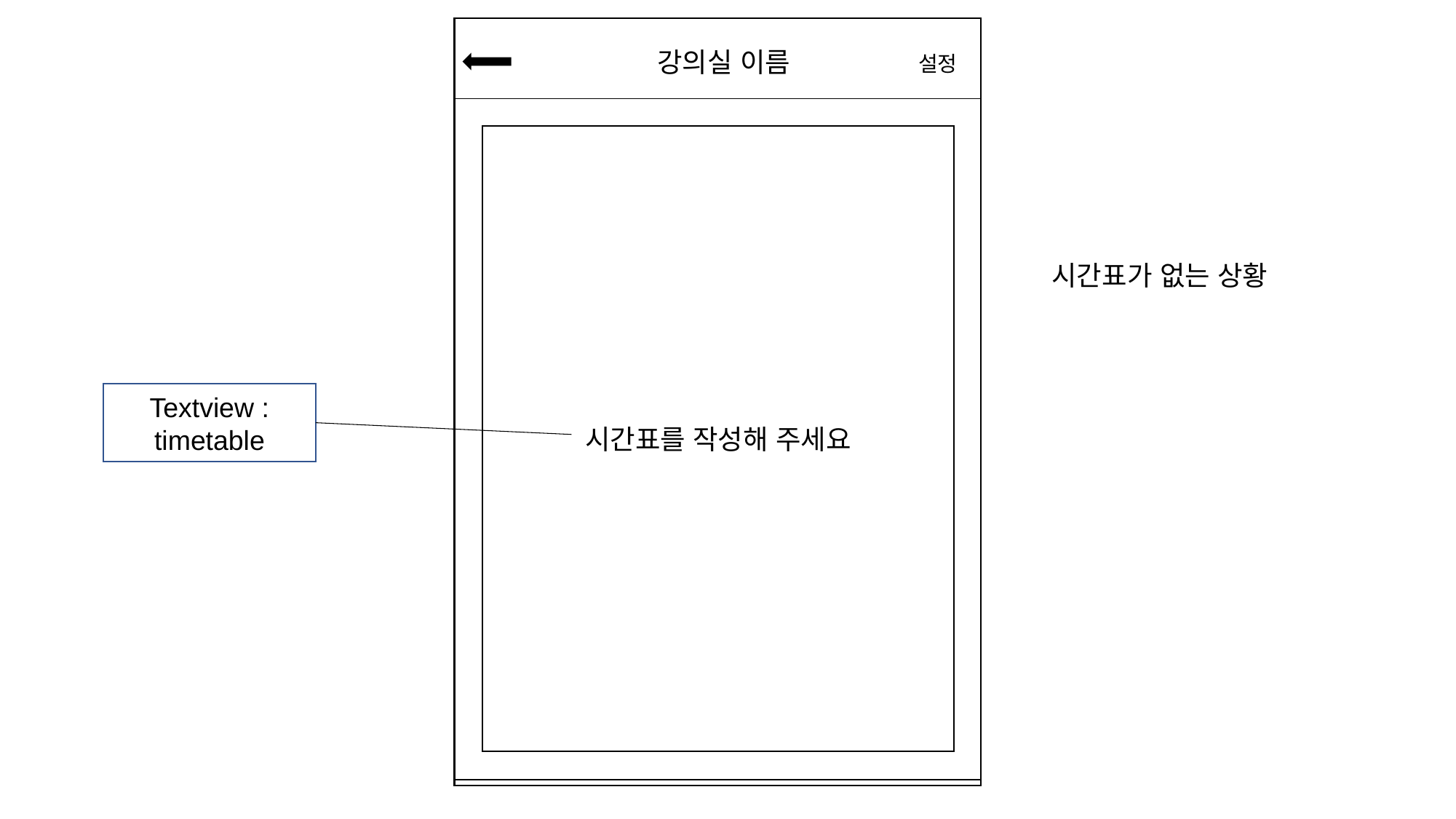

강의실 이름
강의실 이름
설정
설정

시간표를 작성해 주세요
시간표가 없는 상황
Textview : timetable